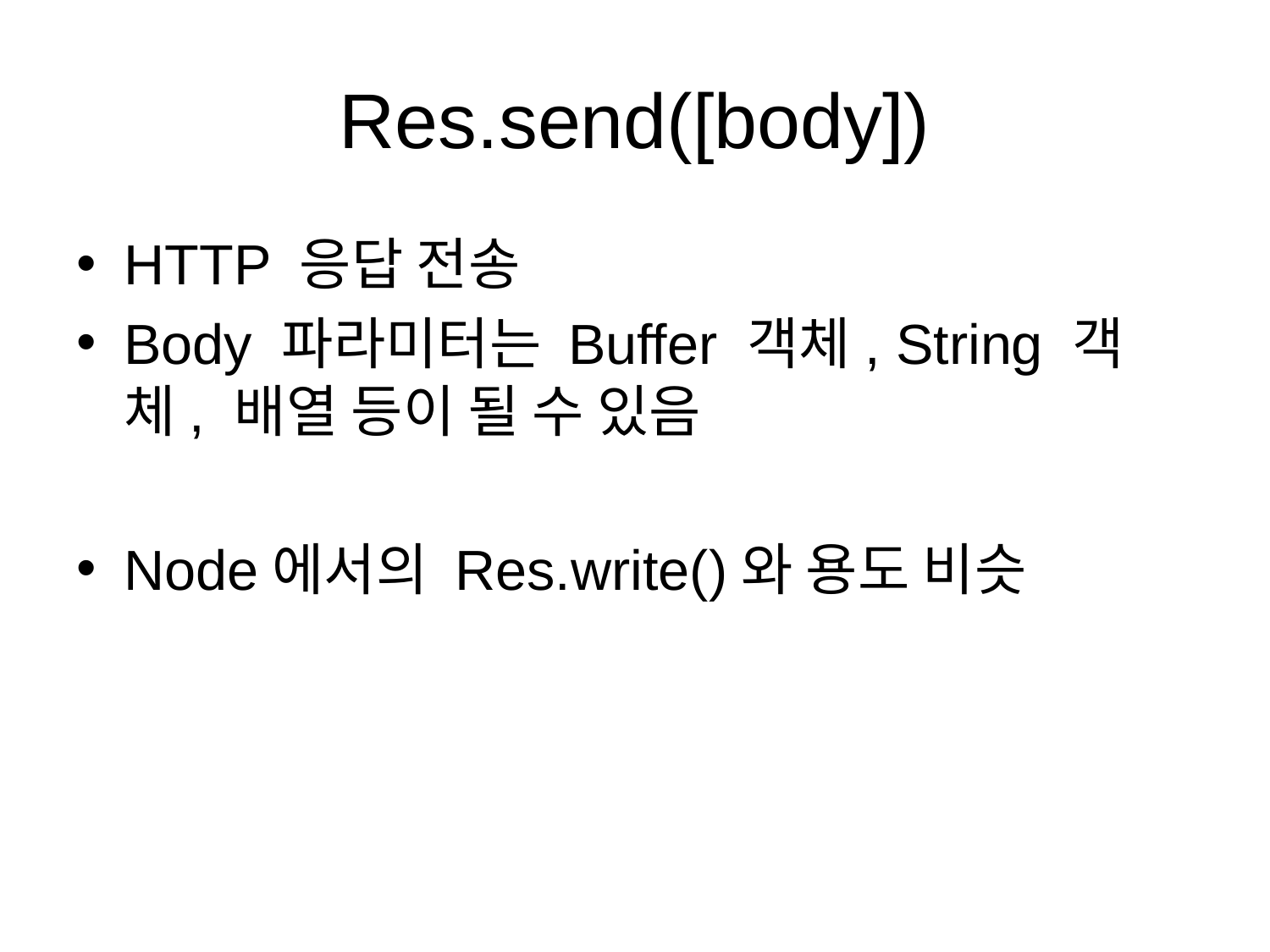

# Res.send([body])
HTTP 응답 전송
Body 파라미터는 Buffer 객체, String 객체, 배열 등이 될 수 있음

Node에서의 Res.write()와 용도 비슷